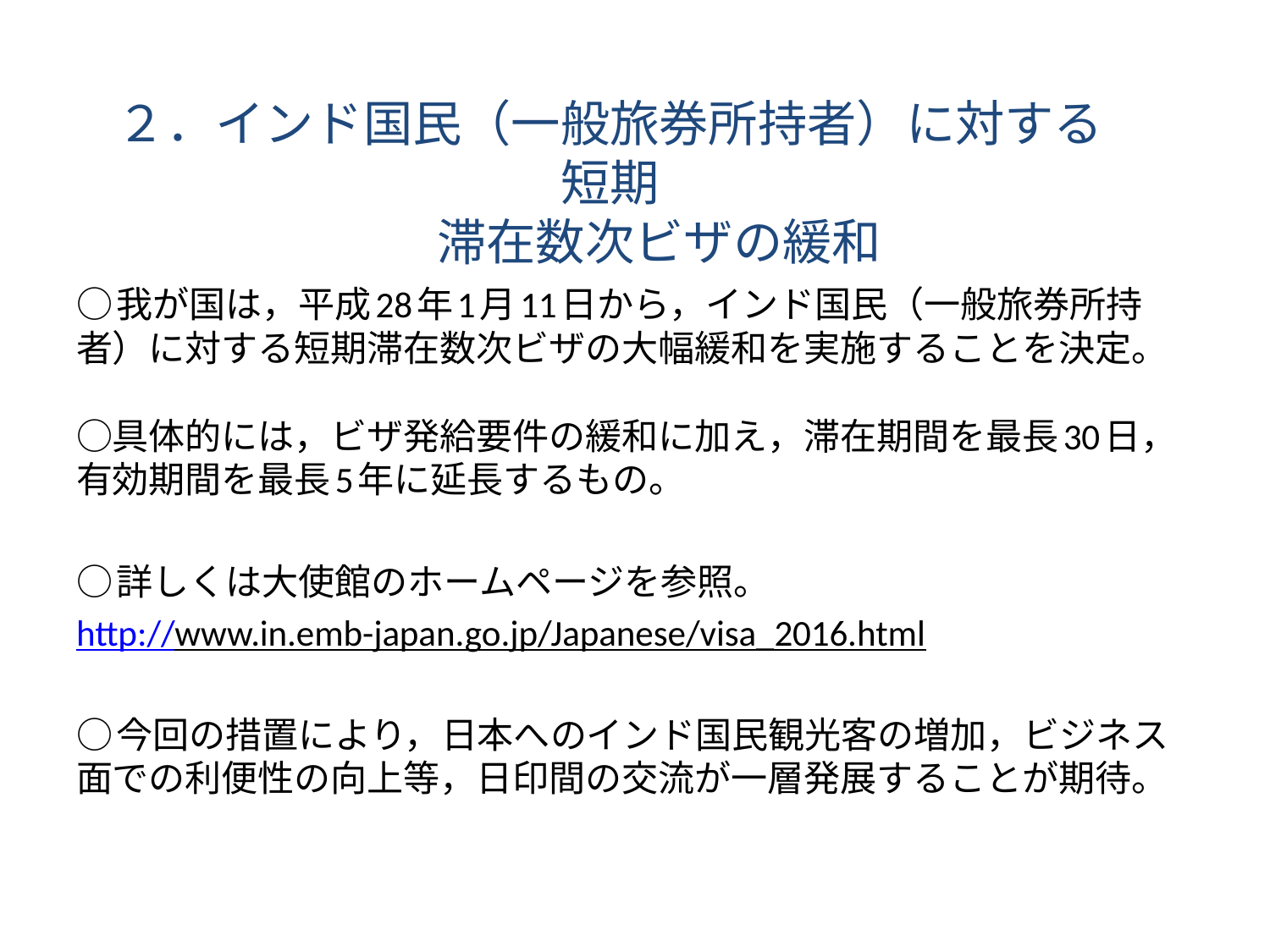

２．インド国民（一般旅券所持者）に対する短期
　　滞在数次ビザの緩和

○我が国は，平成28年1月11日から，インド国民（一般旅券所持者）に対する短期滞在数次ビザの大幅緩和を実施することを決定。
○具体的には，ビザ発給要件の緩和に加え，滞在期間を最長30日，有効期間を最長5年に延長するもの。

○詳しくは大使館のホームページを参照。
http://www.in.emb-japan.go.jp/Japanese/visa_2016.html

○今回の措置により，日本へのインド国民観光客の増加，ビジネス面での利便性の向上等，日印間の交流が一層発展することが期待。